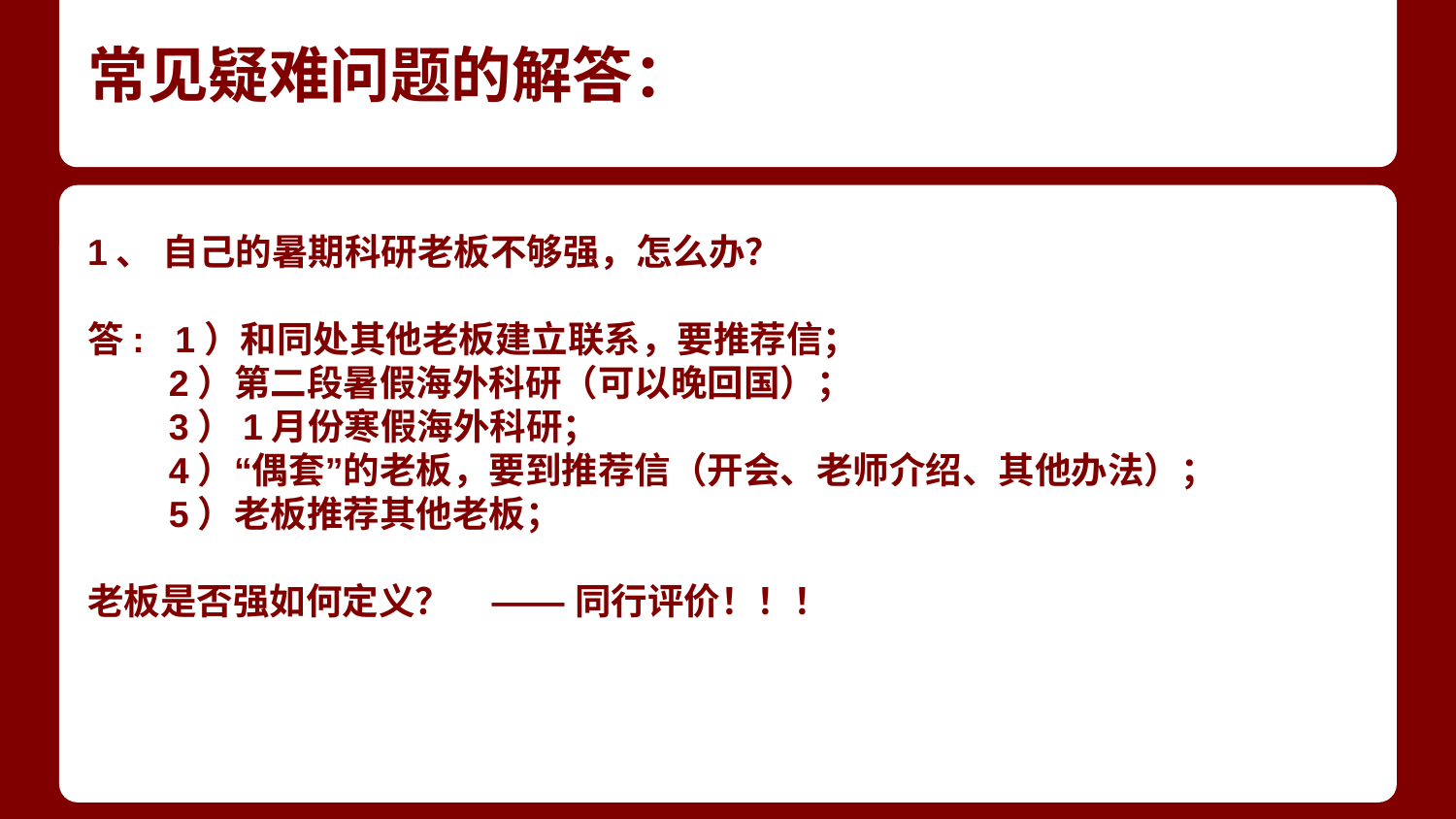

# 常见疑难问题的解答：
1、 自己的暑期科研老板不够强，怎么办？

答:   1）和同处其他老板建立联系，要推荐信；
        2）第二段暑假海外科研（可以晚回国）；
        3）1月份寒假海外科研；
        4）“偶套”的老板，要到推荐信（开会、老师介绍、其他办法）；
        5）老板推荐其他老板；

老板是否强如何定义？    —— 同行评价！！！